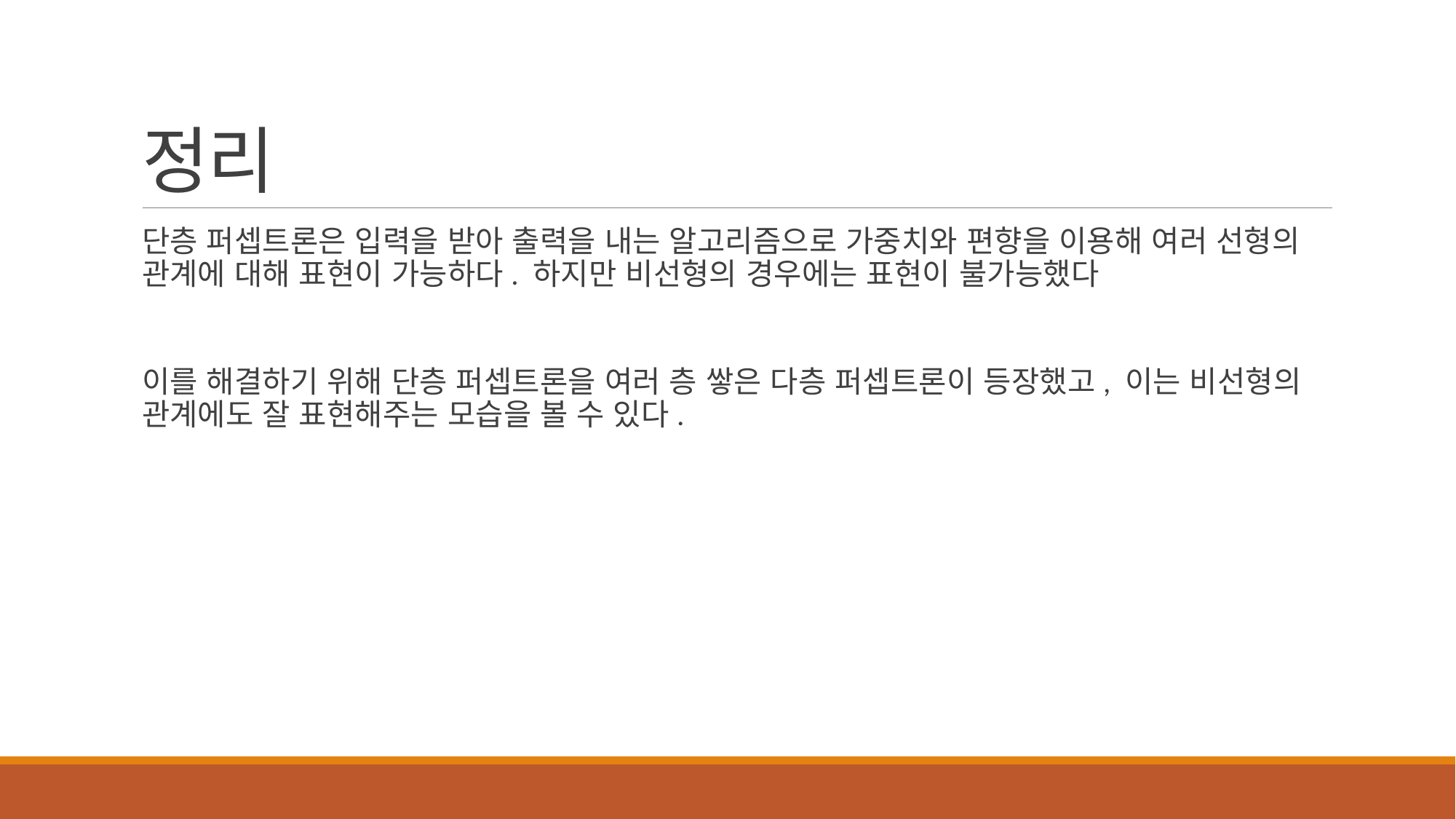

# 정리
단층 퍼셉트론은 입력을 받아 출력을 내는 알고리즘으로 가중치와 편향을 이용해 여러 선형의 관계에 대해 표현이 가능하다. 하지만 비선형의 경우에는 표현이 불가능했다

이를 해결하기 위해 단층 퍼셉트론을 여러 층 쌓은 다층 퍼셉트론이 등장했고, 이는 비선형의 관계에도 잘 표현해주는 모습을 볼 수 있다.